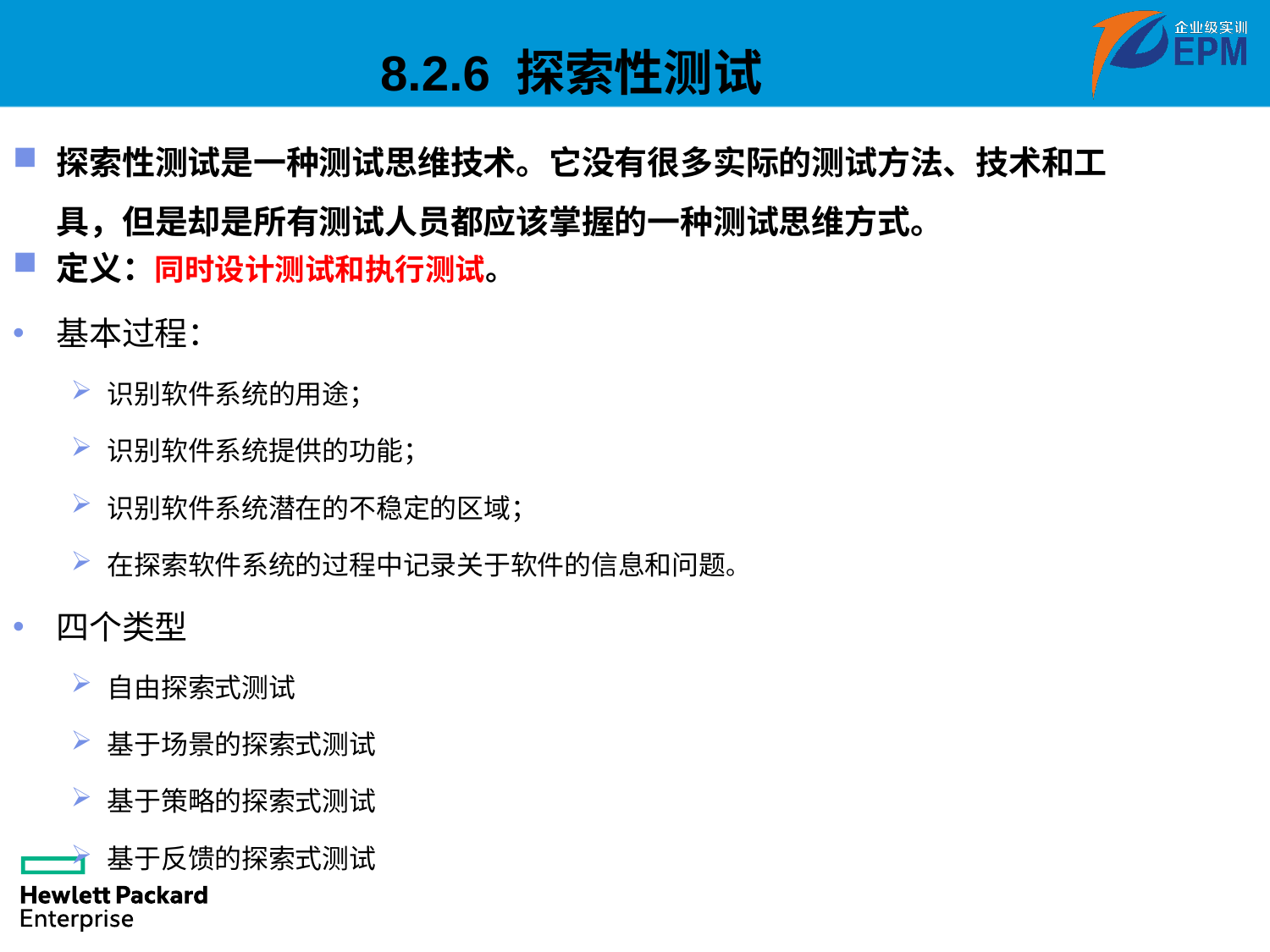

8.2.6 探索性测试
探索性测试是一种测试思维技术。它没有很多实际的测试方法、技术和工具，但是却是所有测试人员都应该掌握的一种测试思维方式。
定义：同时设计测试和执行测试。
基本过程：
识别软件系统的用途；
识别软件系统提供的功能；
识别软件系统潜在的不稳定的区域；
在探索软件系统的过程中记录关于软件的信息和问题。
四个类型
自由探索式测试
基于场景的探索式测试
基于策略的探索式测试
基于反馈的探索式测试